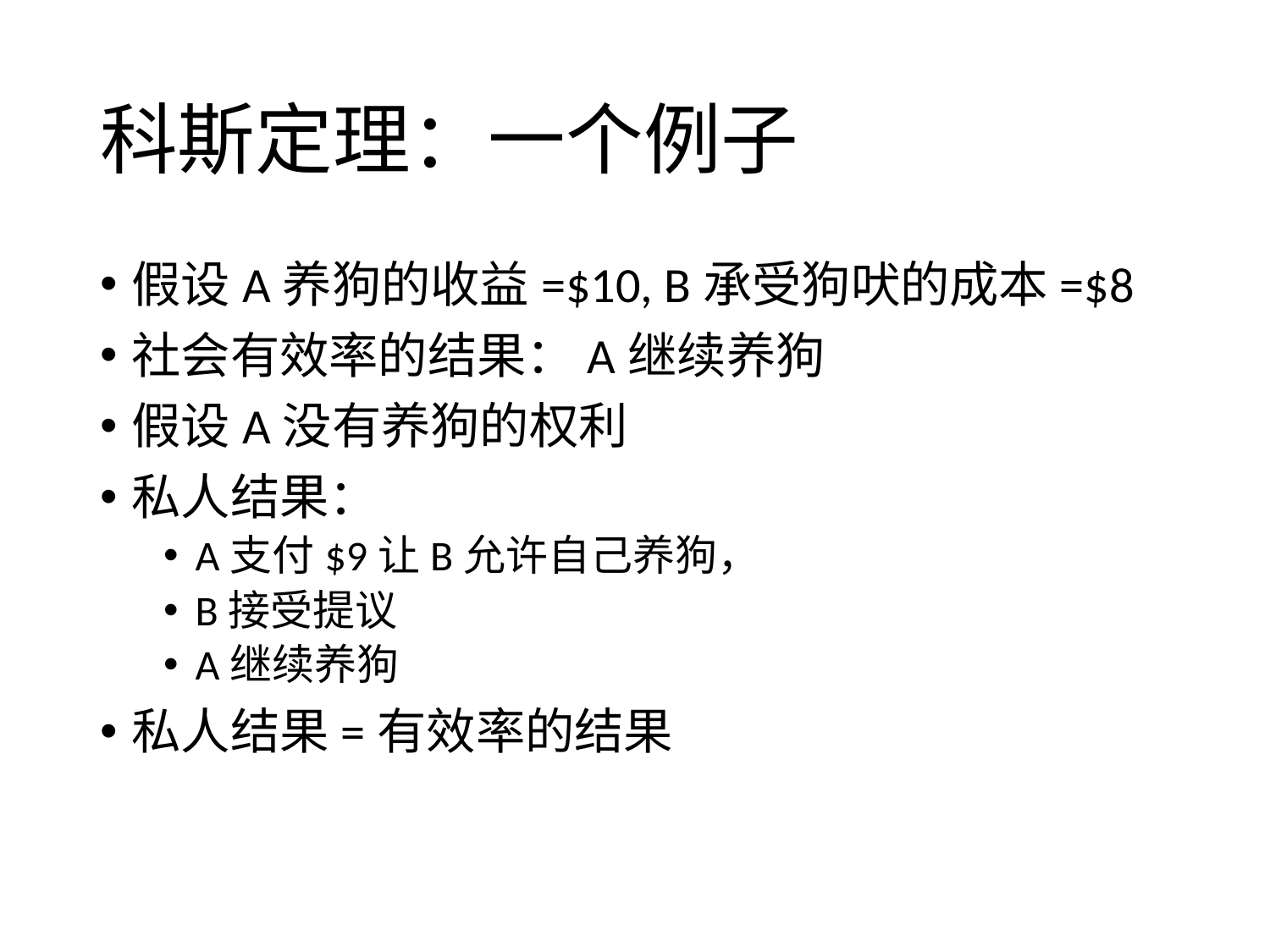

# 科斯定理：一个例子
假设A养狗的收益=$10, B承受狗吠的成本=$8
社会有效率的结果：A继续养狗
假设A没有养狗的权利
私人结果：
A支付$9让B允许自己养狗，
B接受提议
A继续养狗
私人结果=有效率的结果